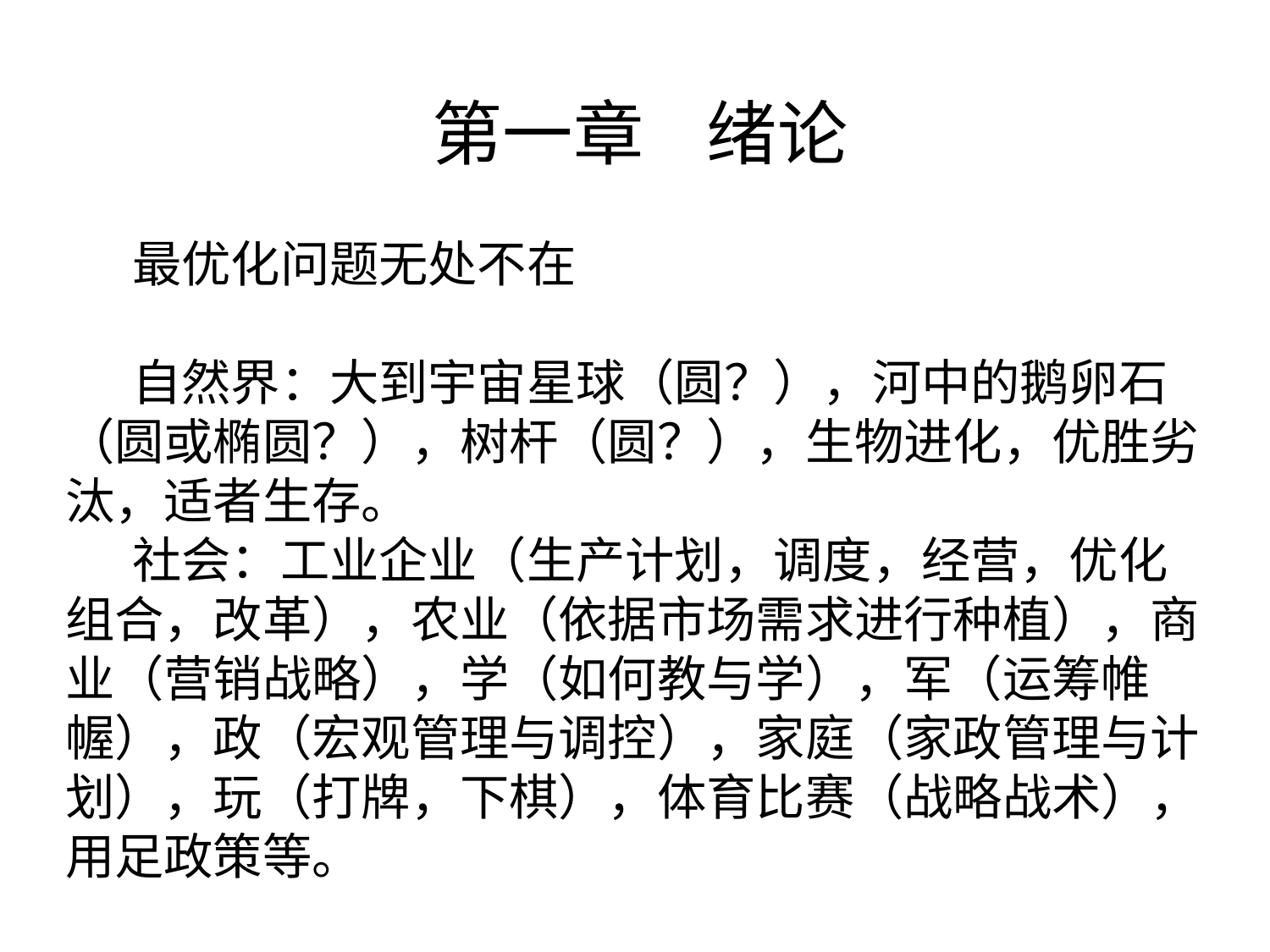

第一章    绪论

     最优化问题无处不在

     自然界：大到宇宙星球（圆？），河中的鹅卵石（圆或椭圆？），树杆（圆？），生物进化，优胜劣汰，适者生存。
     社会：工业企业（生产计划，调度，经营，优化组合，改革），农业（依据市场需求进行种植），商业（营销战略），学（如何教与学），军（运筹帷幄），政（宏观管理与调控），家庭（家政管理与计划），玩（打牌，下棋），体育比赛（战略战术），用足政策等。